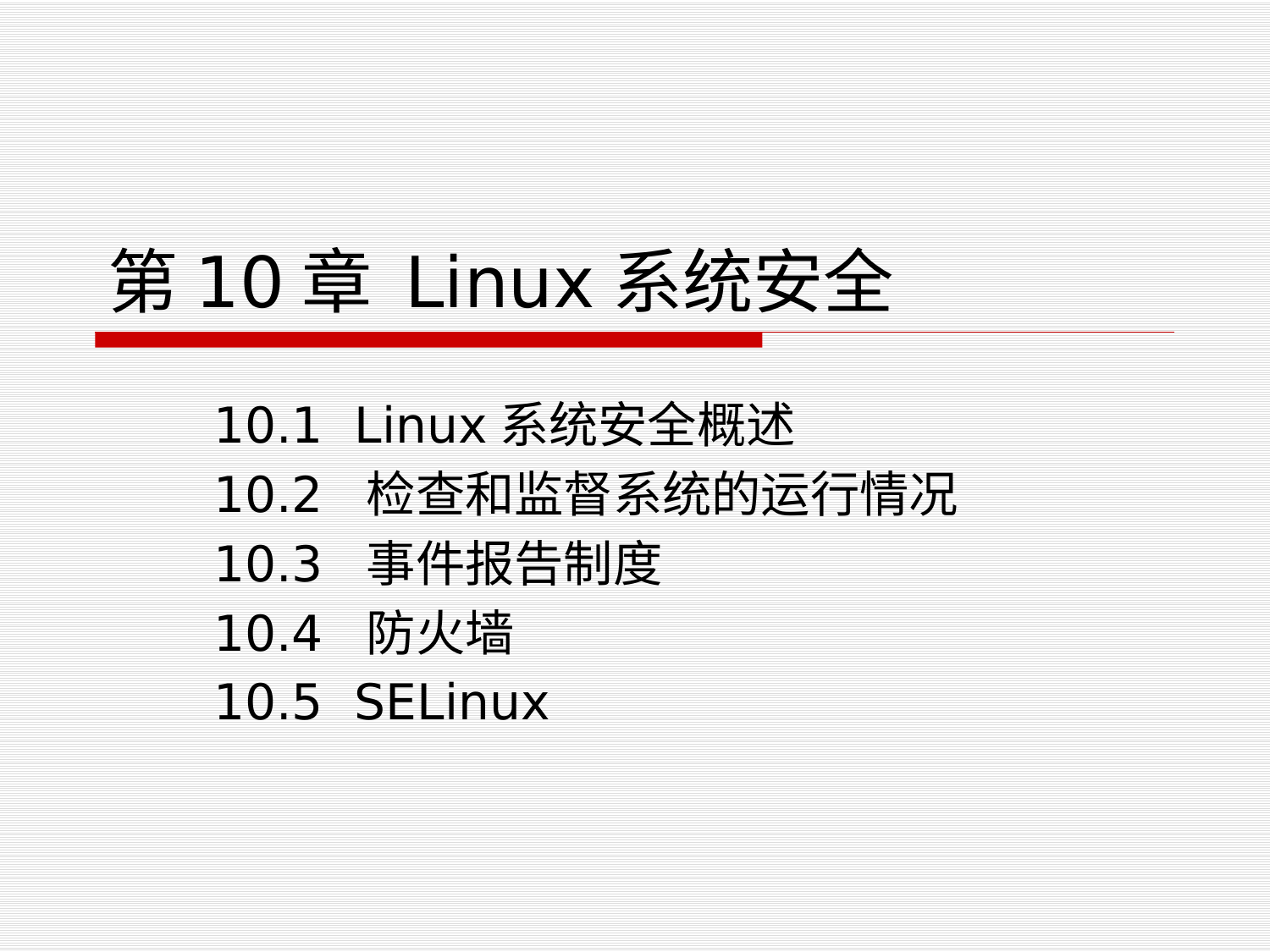

# 第10章 Linux系统安全
10.1  Linux系统安全概述
10.2  检查和监督系统的运行情况
10.3  事件报告制度
10.4  防火墙
10.5  SELinux